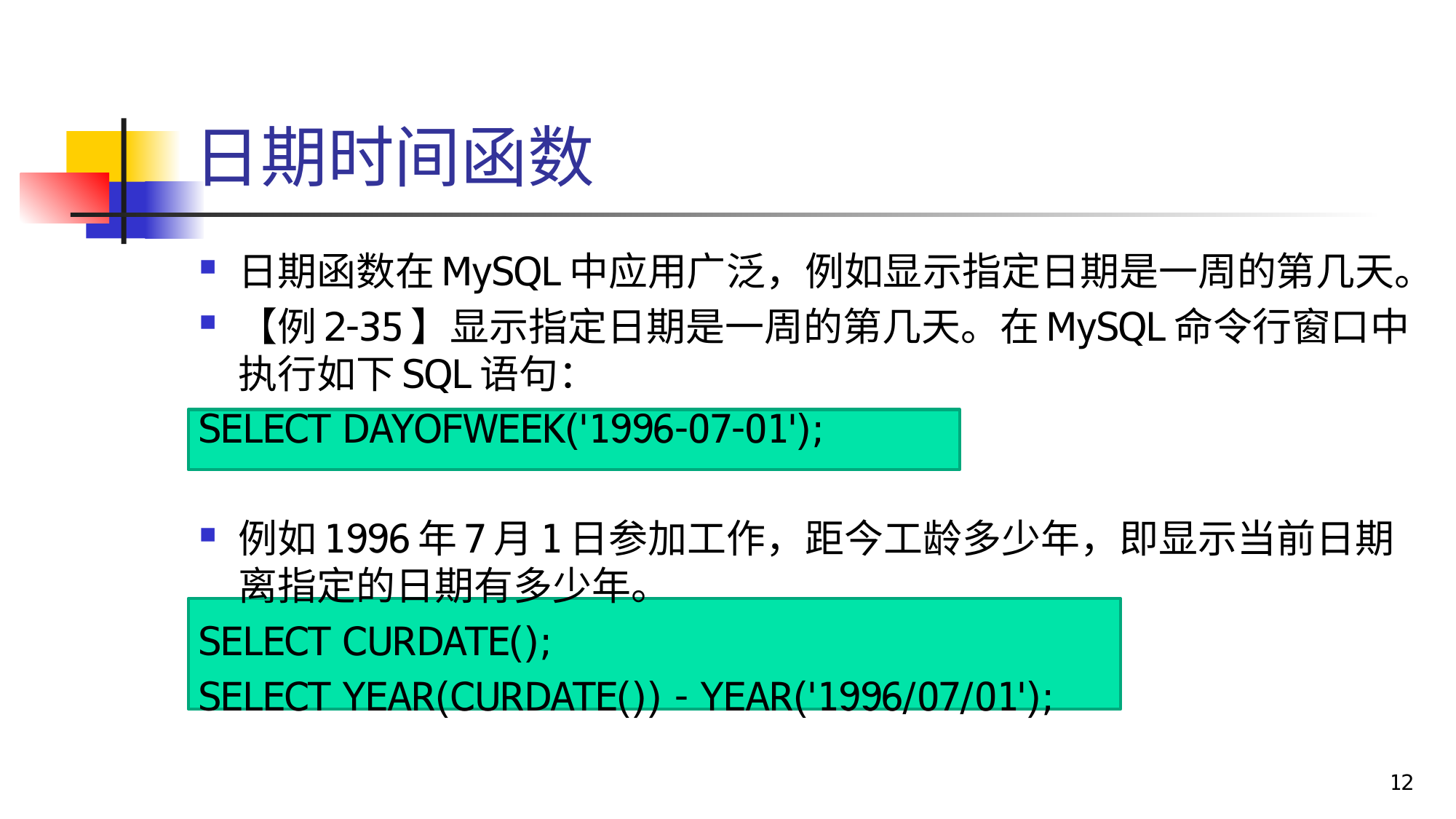

# 日期时间函数
日期函数在MySQL中应用广泛，例如显示指定日期是一周的第几天。
【例2-35】显示指定日期是一周的第几天。在MySQL命令行窗口中执行如下SQL语句：
SELECT DAYOFWEEK('1996-07-01');

例如1996年7月1日参加工作，距今工龄多少年，即显示当前日期离指定的日期有多少年。
SELECT CURDATE();
SELECT YEAR(CURDATE()) - YEAR('1996/07/01');

12